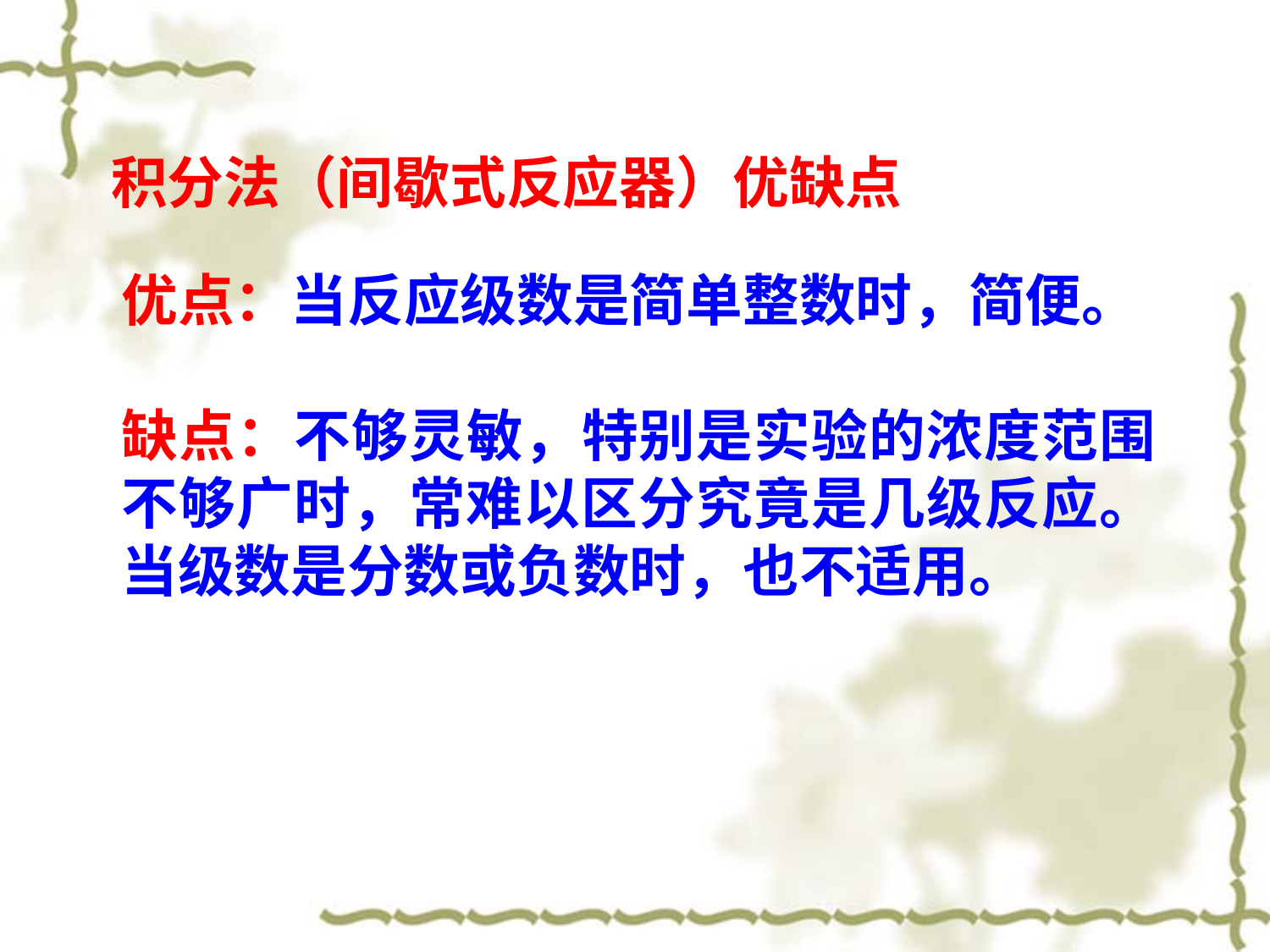

积分法（间歇式反应器）优缺点
优点：当反应级数是简单整数时，简便。

缺点：不够灵敏，特别是实验的浓度范围不够广时，常难以区分究竟是几级反应。当级数是分数或负数时，也不适用。